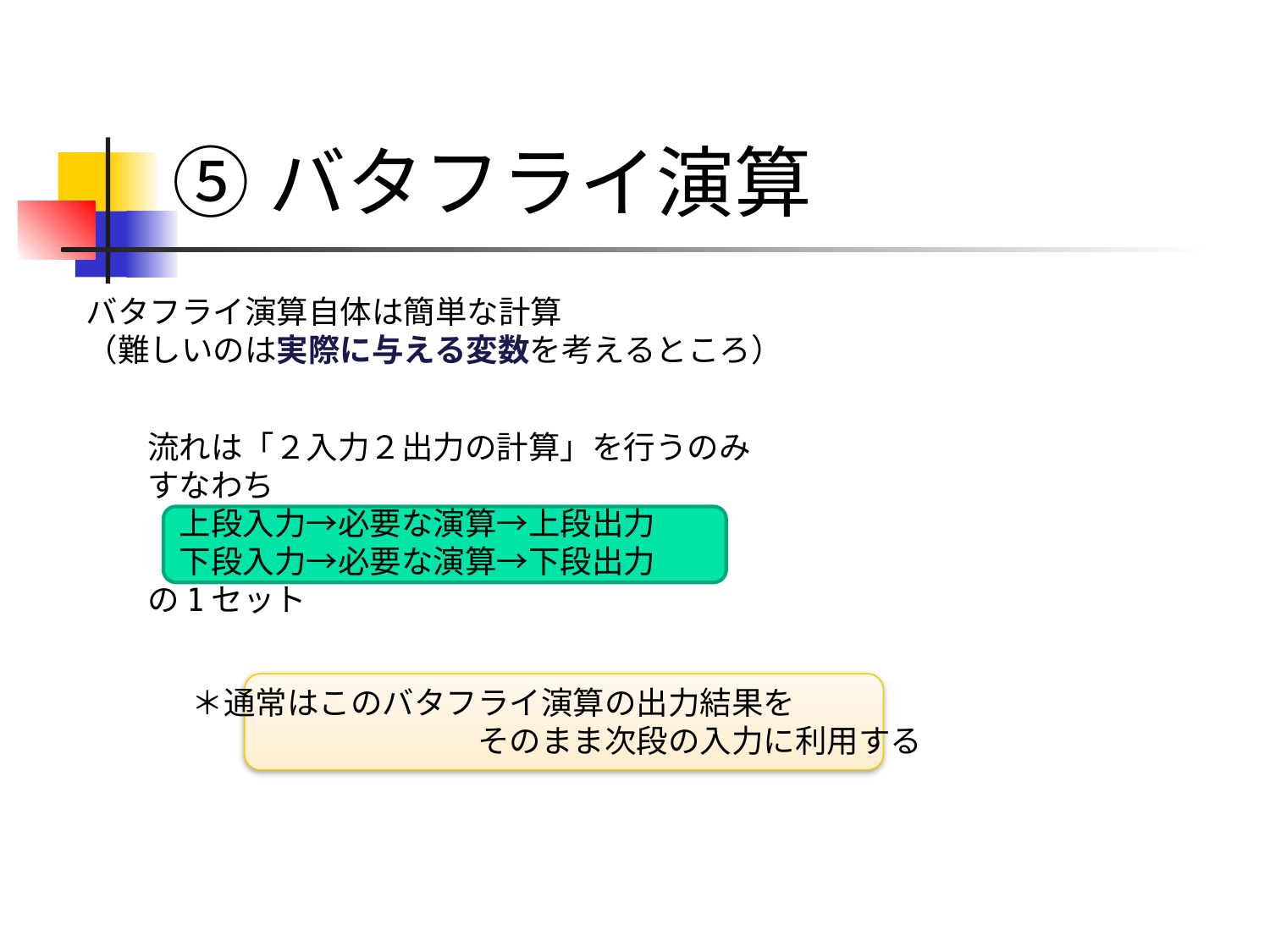

# ⑤バタフライ演算
バタフライ演算自体は簡単な計算
（難しいのは実際に与える変数を考えるところ）
流れは「２入力２出力の計算」を行うのみ
すなわち
　上段入力→必要な演算→上段出力
　下段入力→必要な演算→下段出力
の1セット

＊通常はこのバタフライ演算の出力結果を
　　　　　　　　　そのまま次段の入力に利用する